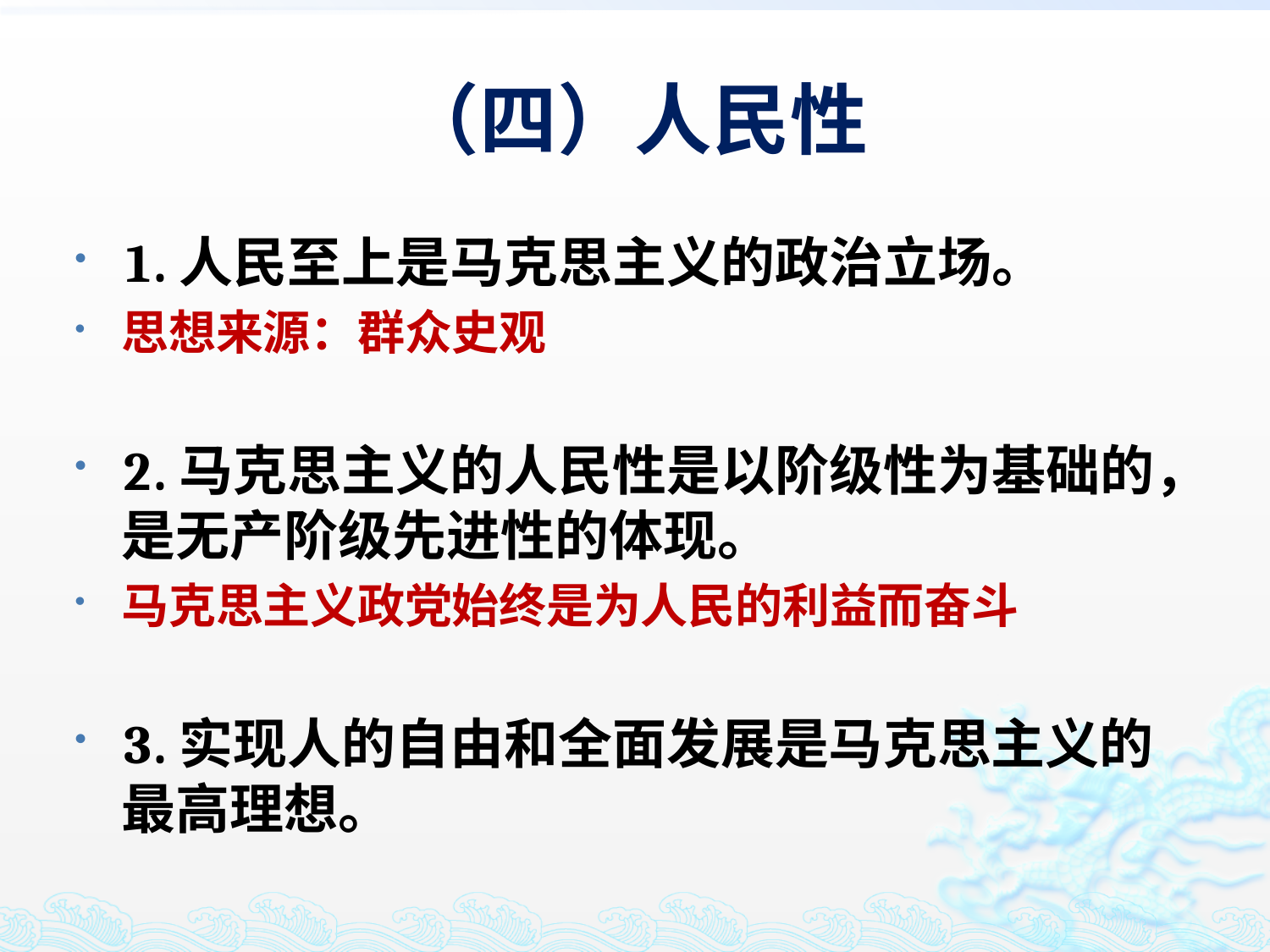

# （四）人民性
1.人民至上是马克思主义的政治立场。
思想来源：群众史观

2.马克思主义的人民性是以阶级性为基础的，是无产阶级先进性的体现。
马克思主义政党始终是为人民的利益而奋斗

3.实现人的自由和全面发展是马克思主义的最高理想。